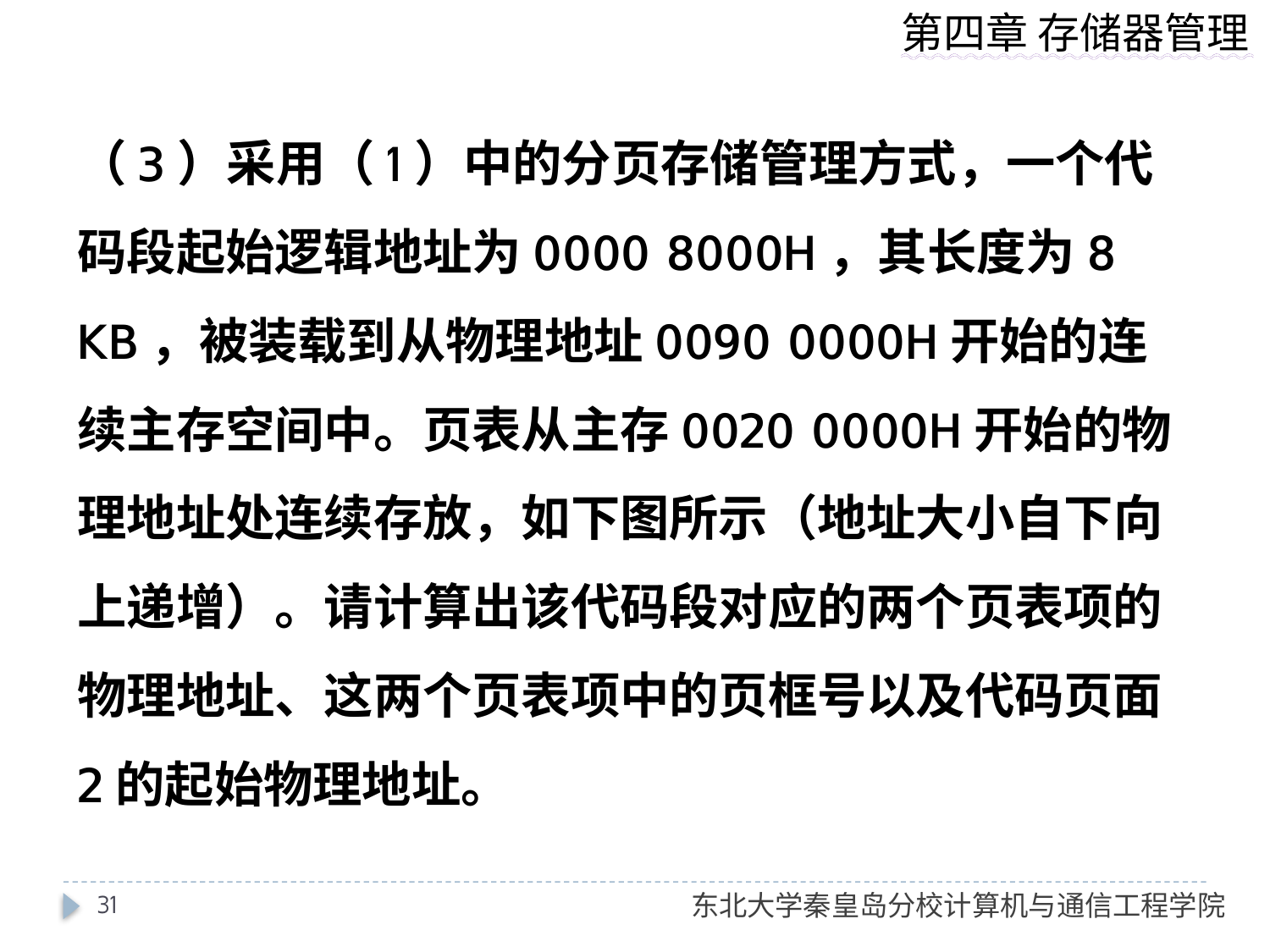

（3）采用（1）中的分页存储管理方式，一个代码段起始逻辑地址为0000 8000H，其长度为8 KB，被装载到从物理地址0090 0000H开始的连续主存空间中。页表从主存0020 0000H开始的物理地址处连续存放，如下图所示（地址大小自下向上递增）。请计算出该代码段对应的两个页表项的物理地址、这两个页表项中的页框号以及代码页面2的起始物理地址。
31